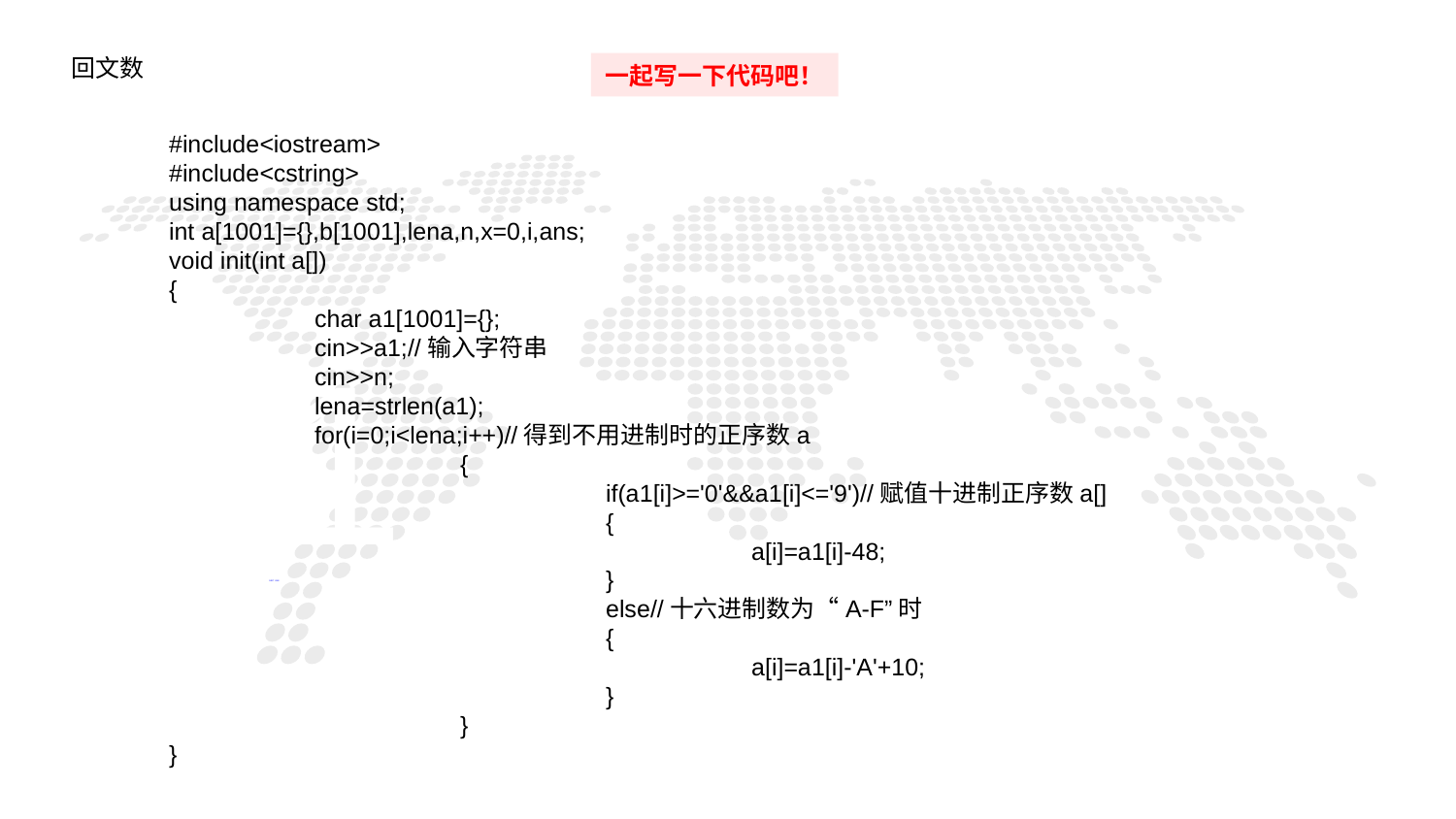

回文数
一起写一下代码吧！
#include<iostream>
#include<cstring>
using namespace std;
int a[1001]={},b[1001],lena,n,x=0,i,ans;
void init(int a[])
{
	char a1[1001]={};
	cin>>a1;//输入字符串
	cin>>n;
	lena=strlen(a1);
	for(i=0;i<lena;i++)//得到不用进制时的正序数a
		{
			if(a1[i]>='0'&&a1[i]<='9')//赋值十进制正序数a[]
			{
				a[i]=a1[i]-48;
			}
			else//十六进制数为“A-F”时
			{
				a[i]=a1[i]-'A'+10;
			}
		}
}

1
PART  ONE